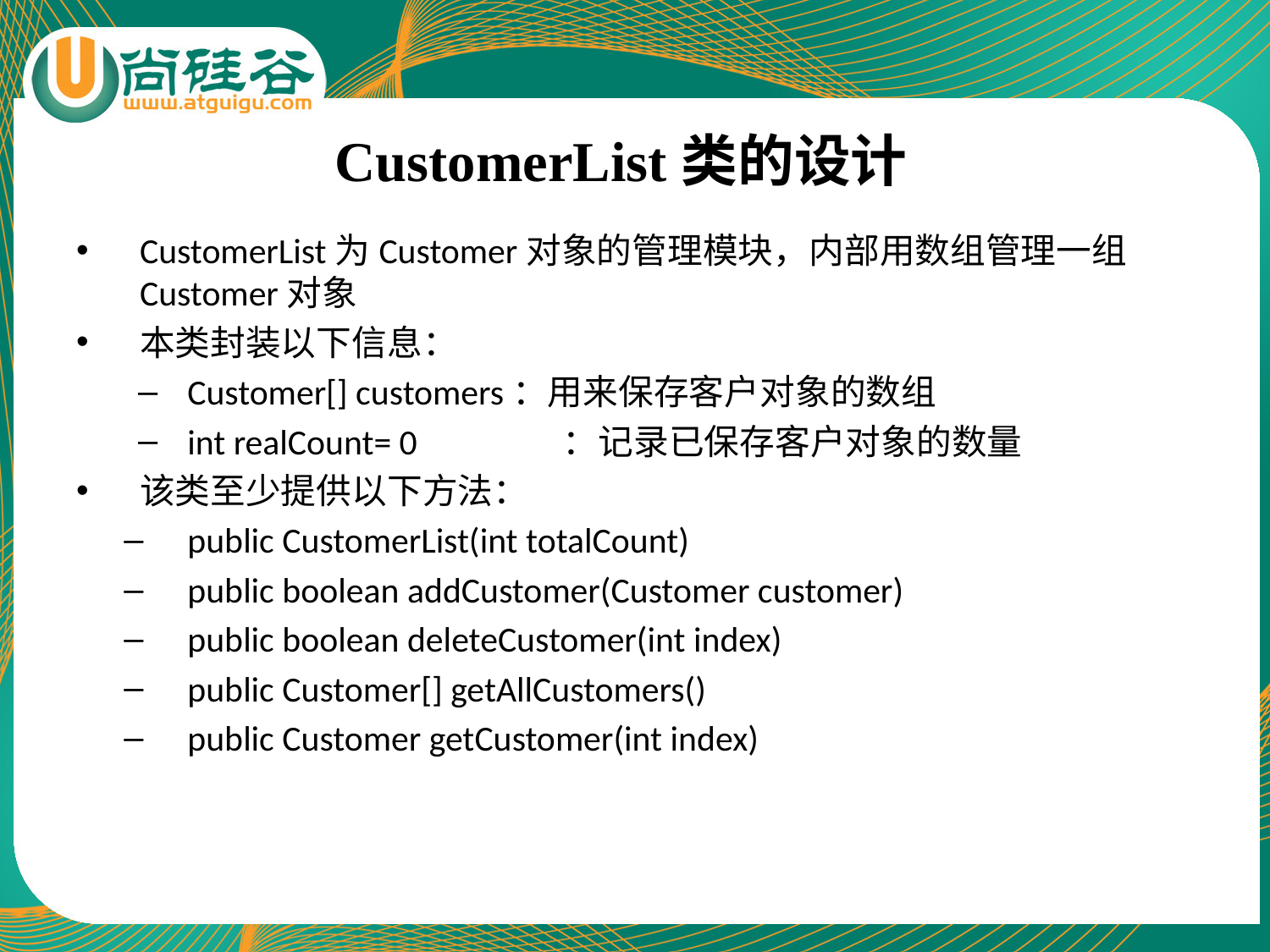

# CustomerList类的设计
CustomerList为Customer对象的管理模块，内部用数组管理一组Customer对象
本类封装以下信息：
Customer[] customers：用来保存客户对象的数组
int realCount= 0                 ：记录已保存客户对象的数量
该类至少提供以下方法：
public CustomerList(int totalCount)
public boolean addCustomer(Customer customer)
public boolean deleteCustomer(int index)
public Customer[] getAllCustomers()
public Customer getCustomer(int index)